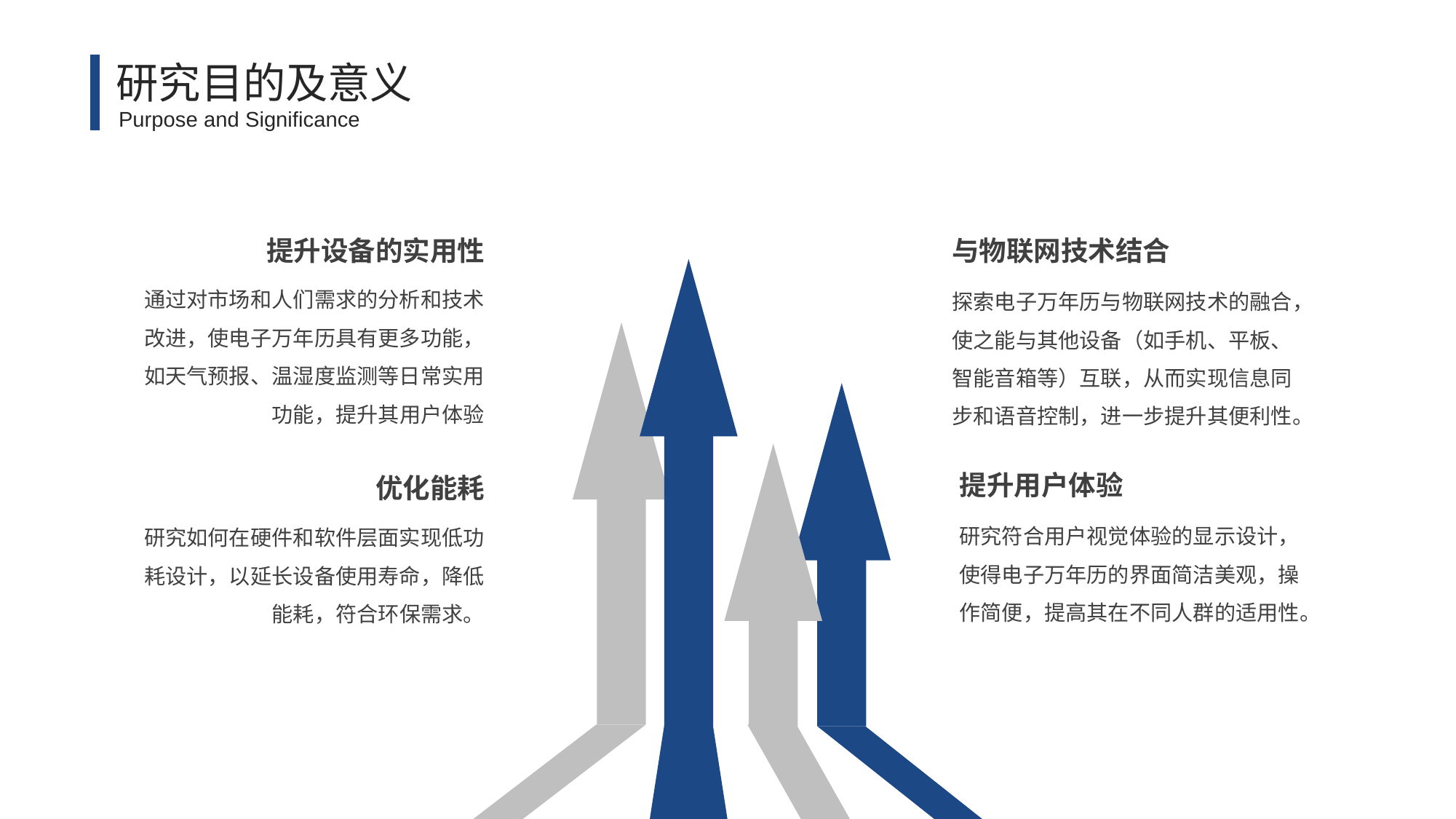

研究目的及意义
Purpose and Significance
与物联网技术结合
提升设备的实用性

通过对市场和人们需求的分析和技术改进，使电子万年历具有更多功能，如天气预报、温湿度监测等日常实用功能，提升其用户体验
探索电子万年历与物联网技术的融合，使之能与其他设备（如手机、平板、智能音箱等）互联，从而实现信息同步和语音控制，进一步提升其便利性。

提升用户体验
优化能耗
研究符合用户视觉体验的显示设计，使得电子万年历的界面简洁美观，操作简便，提高其在不同人群的适用性。
研究如何在硬件和软件层面实现低功耗设计，以延长设备使用寿命，降低能耗，符合环保需求。